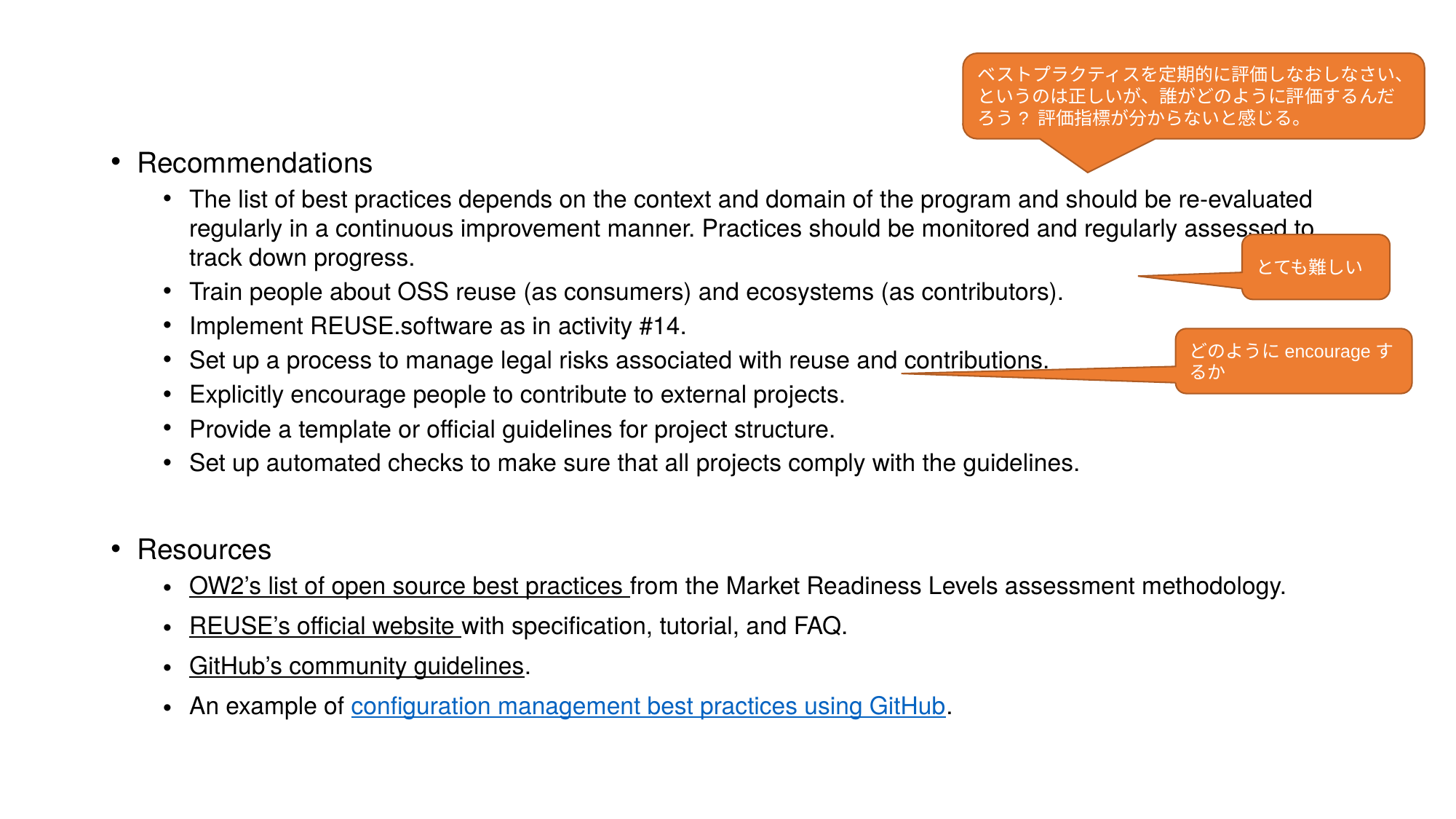

ベストプラクティスを定期的に評価しなおしなさい、というのは正しいが、誰がどのように評価するんだろう? 評価指標が分からないと感じる。
Recommendations
The list of best practices depends on the context and domain of the program and should be re-evaluated regularly in a continuous improvement manner. Practices should be monitored and regularly assessed to track down progress.
Train people about OSS reuse (as consumers) and ecosystems (as contributors).
Implement REUSE.software as in activity #14.
Set up a process to manage legal risks associated with reuse and contributions.
Explicitly encourage people to contribute to external projects.
Provide a template or official guidelines for project structure.
Set up automated checks to make sure that all projects comply with the guidelines.

Resources
OW2’s list of open source best practices from the Market Readiness Levels assessment methodology.
REUSE’s official website with specification, tutorial, and FAQ.
GitHub’s community guidelines.
An example of configuration management best practices using GitHub.
とても難しい
どのようにencourageするか